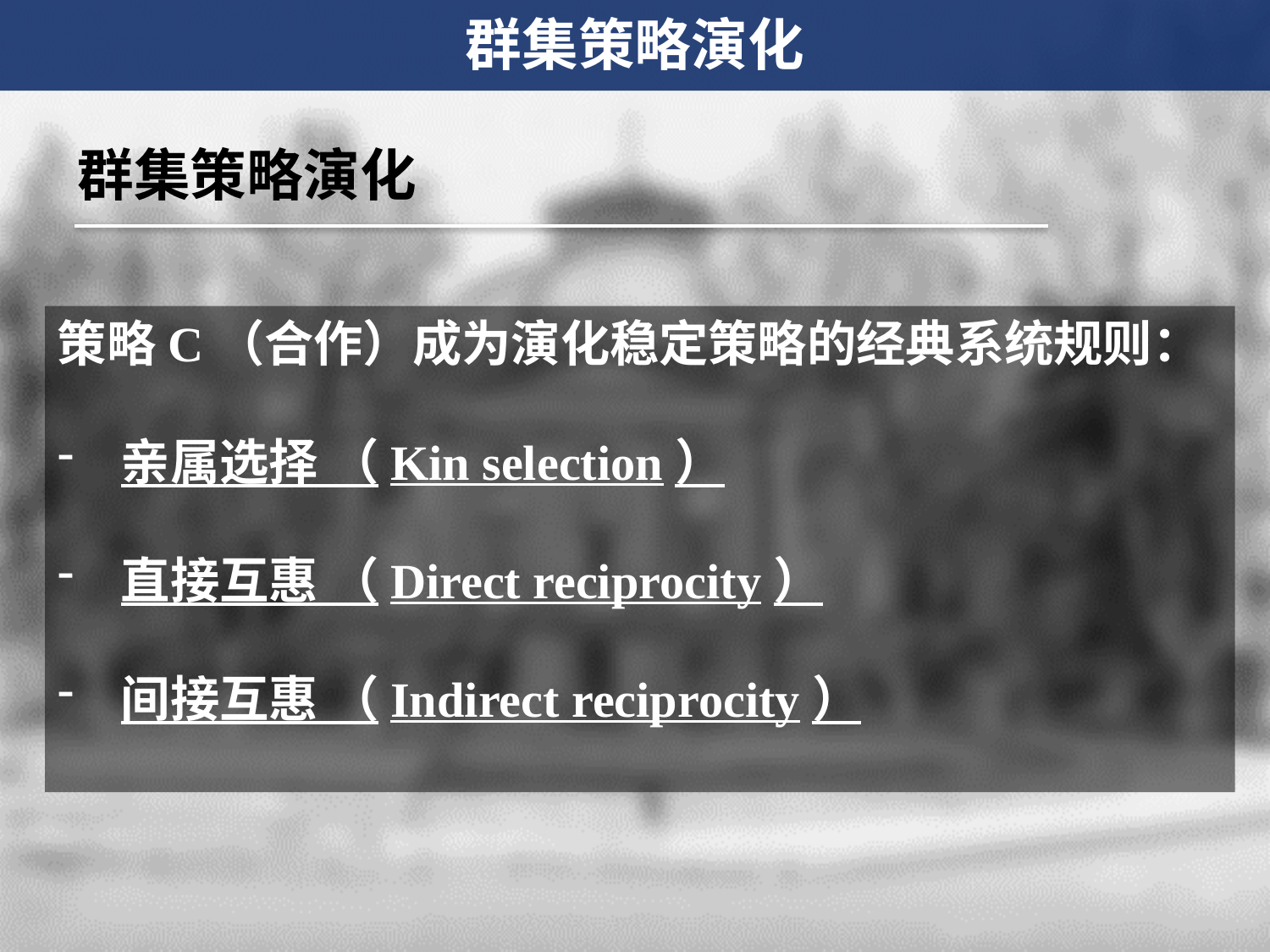

群集策略演化
群集策略演化
策略C（合作）成为演化稳定策略的经典系统规则：

亲属选择 （Kin selection）

直接互惠 （Direct reciprocity）

间接互惠 （Indirect reciprocity）